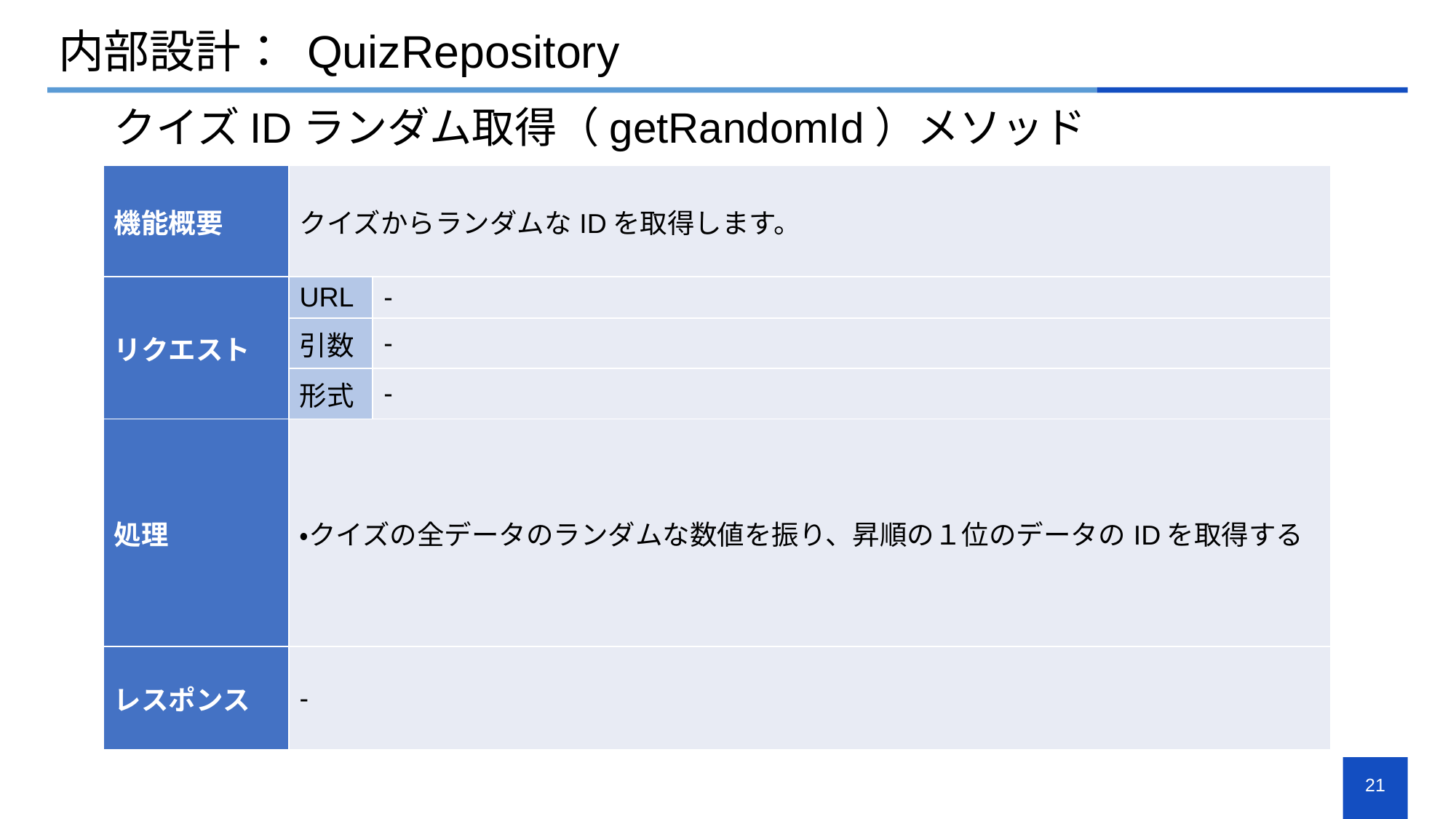

# 内部設計： QuizRepository
クイズIDランダム取得（getRandomId）メソッド
| 機能概要 | クイズからランダムなIDを取得します。 |  |
| --- | --- | --- |
| リクエスト | URL | - |
|  | 引数 | - |
|  | 形式 | - |
| 処理 | ・クイズの全データのランダムな数値を振り、昇順の１位のデータのIDを取得する |  |
| レスポンス | - |  |
21